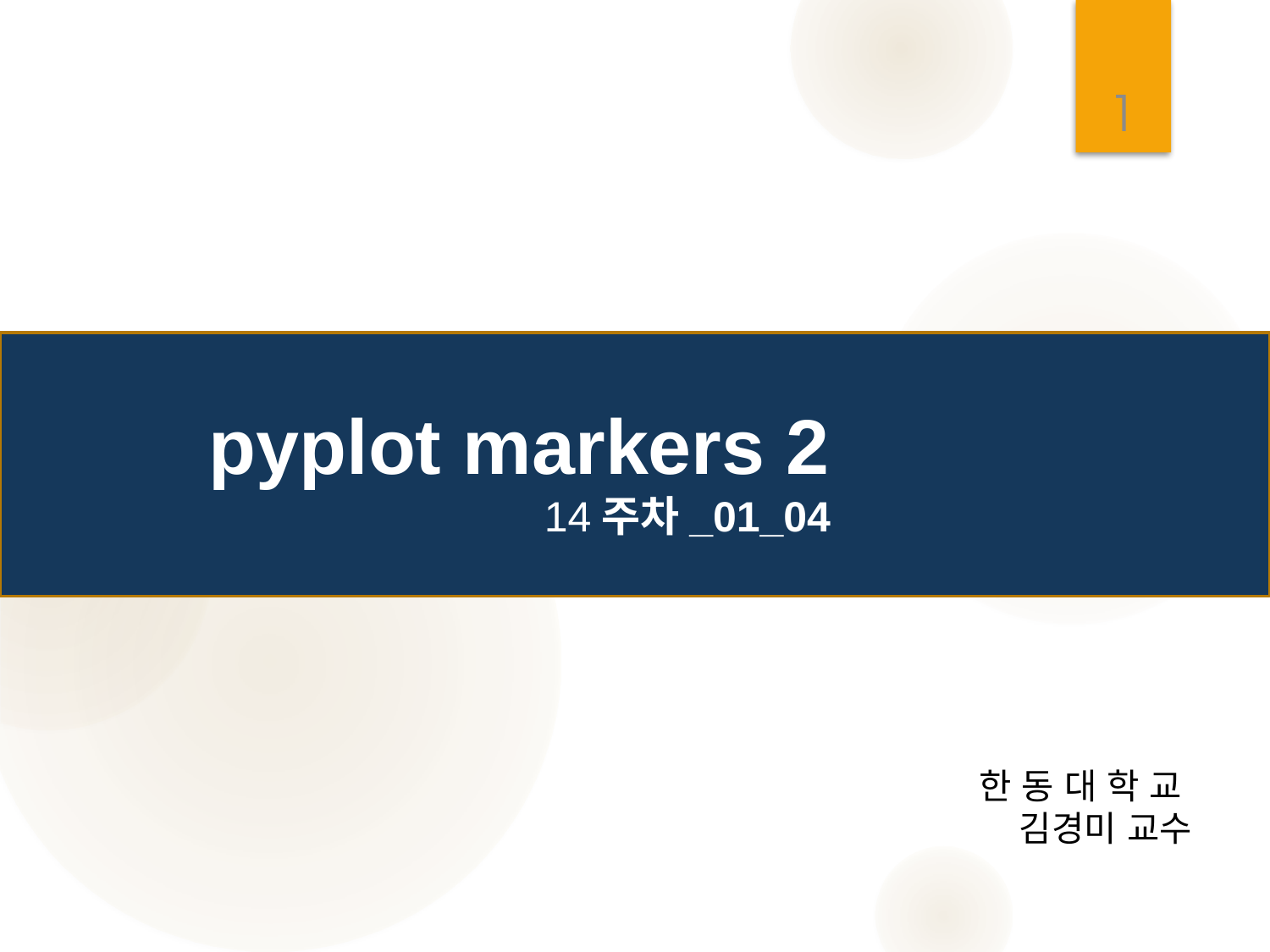

1

# pyplot markers 2 14주차_01_04
한 동 대 학 교
김경미 교수